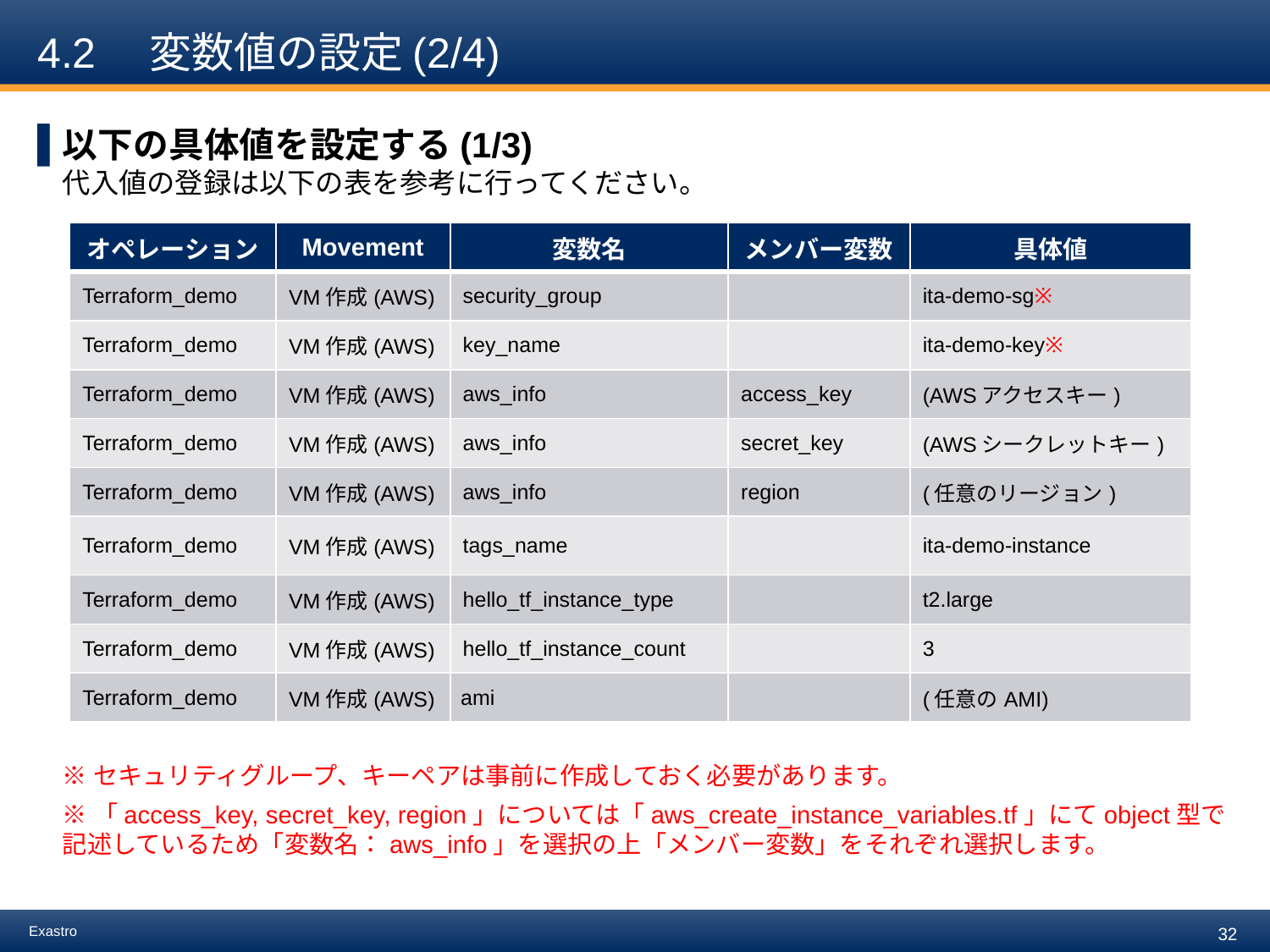

# 4.2　変数値の設定(2/4)
以下の具体値を設定する(1/3)
代入値の登録は以下の表を参考に行ってください。

※セキュリティグループ、キーペアは事前に作成しておく必要があります。
※「access_key, secret_key, region」については「aws_create_instance_variables.tf」にてobject型で記述しているため「変数名：aws_info」を選択の上「メンバー変数」をそれぞれ選択します。

| オペレーション | Movement | 変数名 | メンバー変数 | 具体値 |
| --- | --- | --- | --- | --- |
| Terraform\_demo | VM作成(AWS) | security\_group |  | ita-demo-sg※ |
| Terraform\_demo | VM作成(AWS) | key\_name |  | ita-demo-key※ |
| Terraform\_demo | VM作成(AWS) | aws\_info | access\_key | (AWSアクセスキー) |
| Terraform\_demo | VM作成(AWS) | aws\_info | secret\_key | (AWSシークレットキー) |
| Terraform\_demo | VM作成(AWS) | aws\_info | region | (任意のリージョン) |
| Terraform\_demo | VM作成(AWS) | tags\_name |  | ita-demo-instance |
| Terraform\_demo | VM作成(AWS) | hello\_tf\_instance\_type |  | t2.large |
| Terraform\_demo | VM作成(AWS) | hello\_tf\_instance\_count |  | 3 |
| Terraform\_demo | VM作成(AWS) | ami |  | (任意のAMI) |